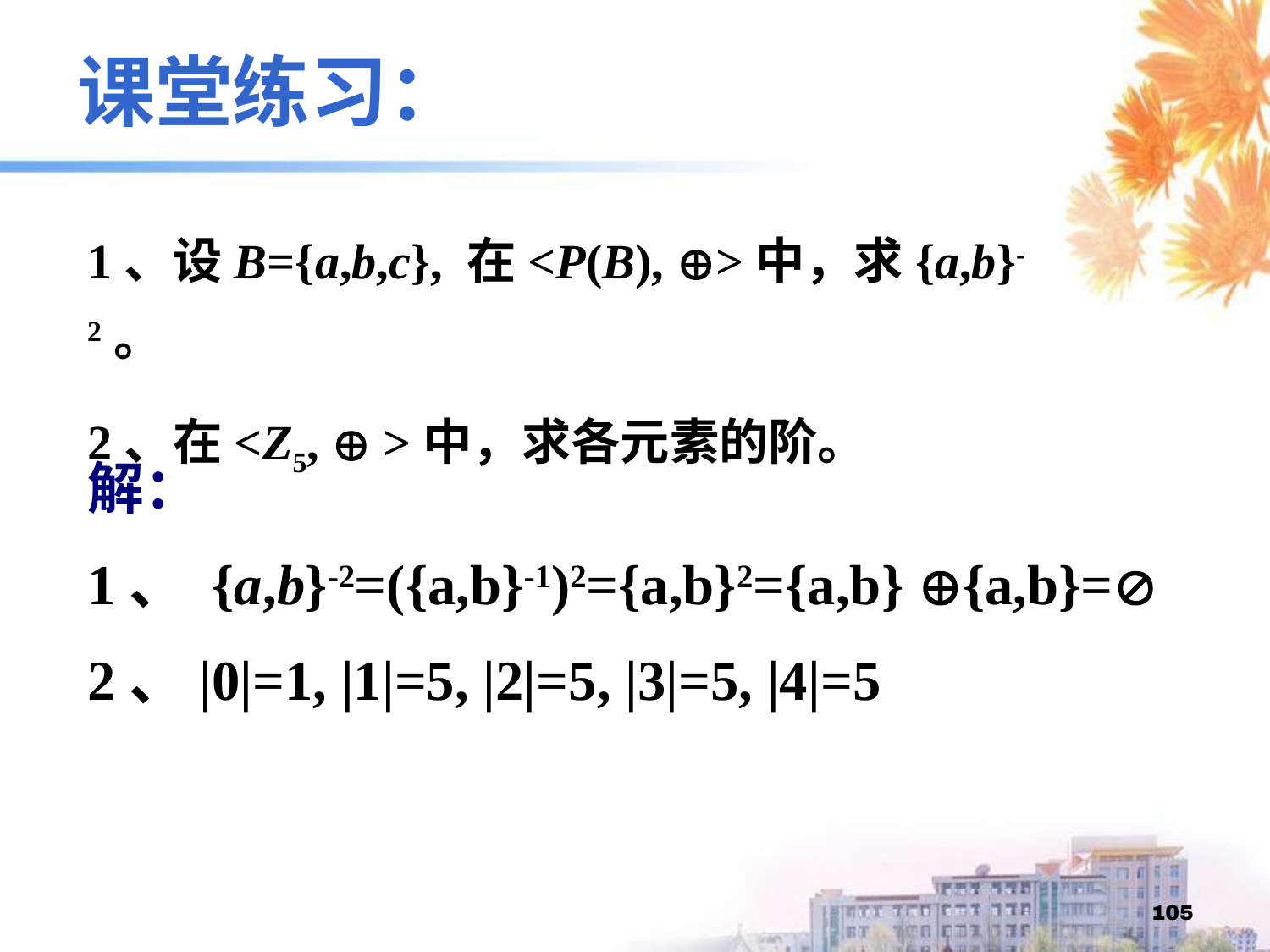

课堂练习：
1、设B={a,b,c}, 在<P(B), ⊕>中，求{a,b}-2。
2、在<Z5, ⊕ >中，求各元素的阶。
解：
1、 {a,b}-2=({a,b}-1)2={a,b}2={a,b} ⊕{a,b}=∅
2、|0|=1, |1|=5, |2|=5, |3|=5, |4|=5
105